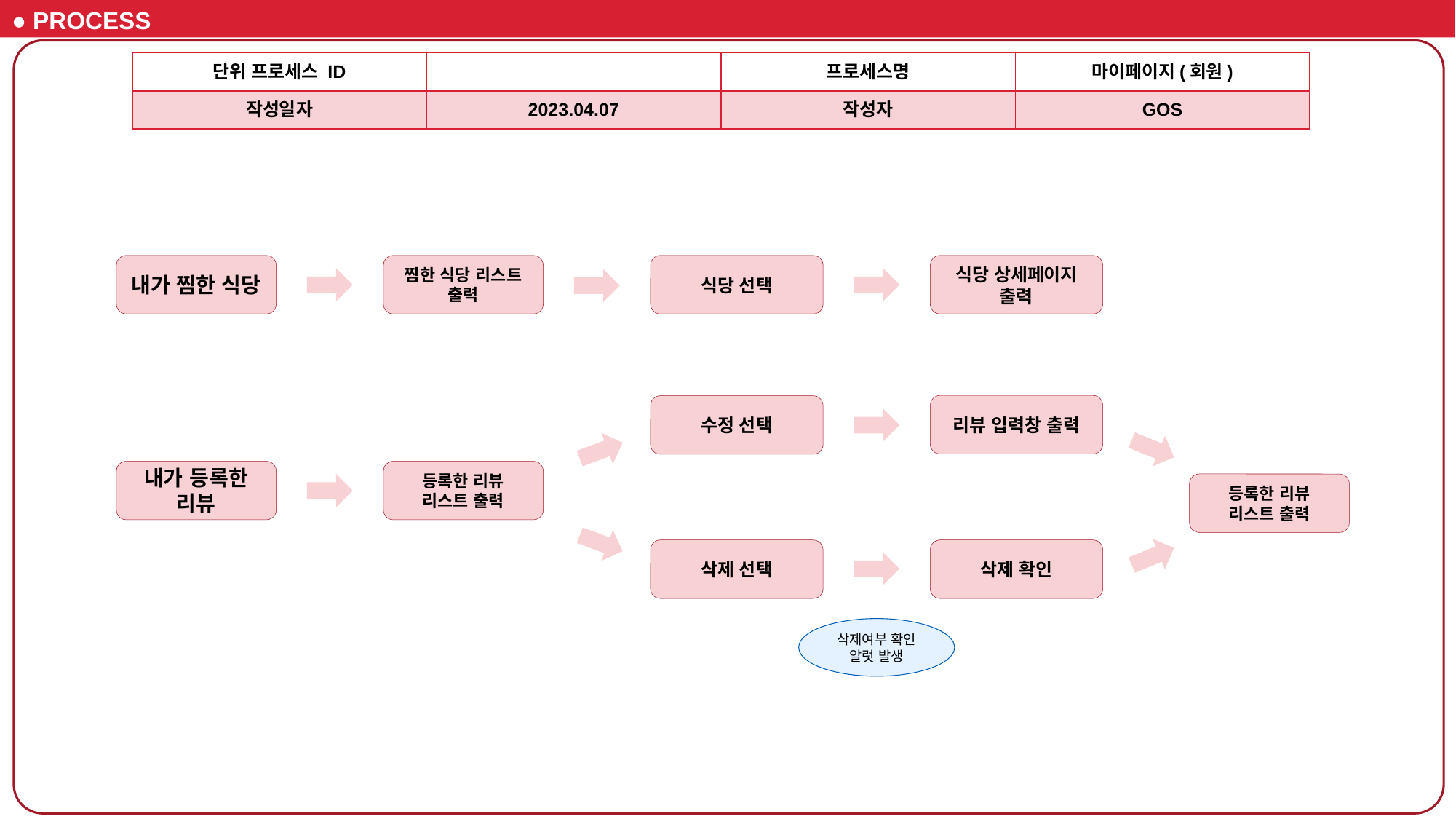

● PROCESS

| 단위 프로세스 ID |  | 프로세스명 | 마이페이지(회원) |
| --- | --- | --- | --- |
| 작성일자 | 2023.04.07 | 작성자 | GOS |
찜한 식당 리스트 출력
내가 찜한 식당
식당 선택
식당 상세페이지
출력

리뷰 입력창 출력
수정 선택

등록한 리뷰 리스트 출력
내가 등록한 리뷰

등록한 리뷰 리스트 출력

삭제 선택
삭제 확인

삭제여부 확인 알럿 발생